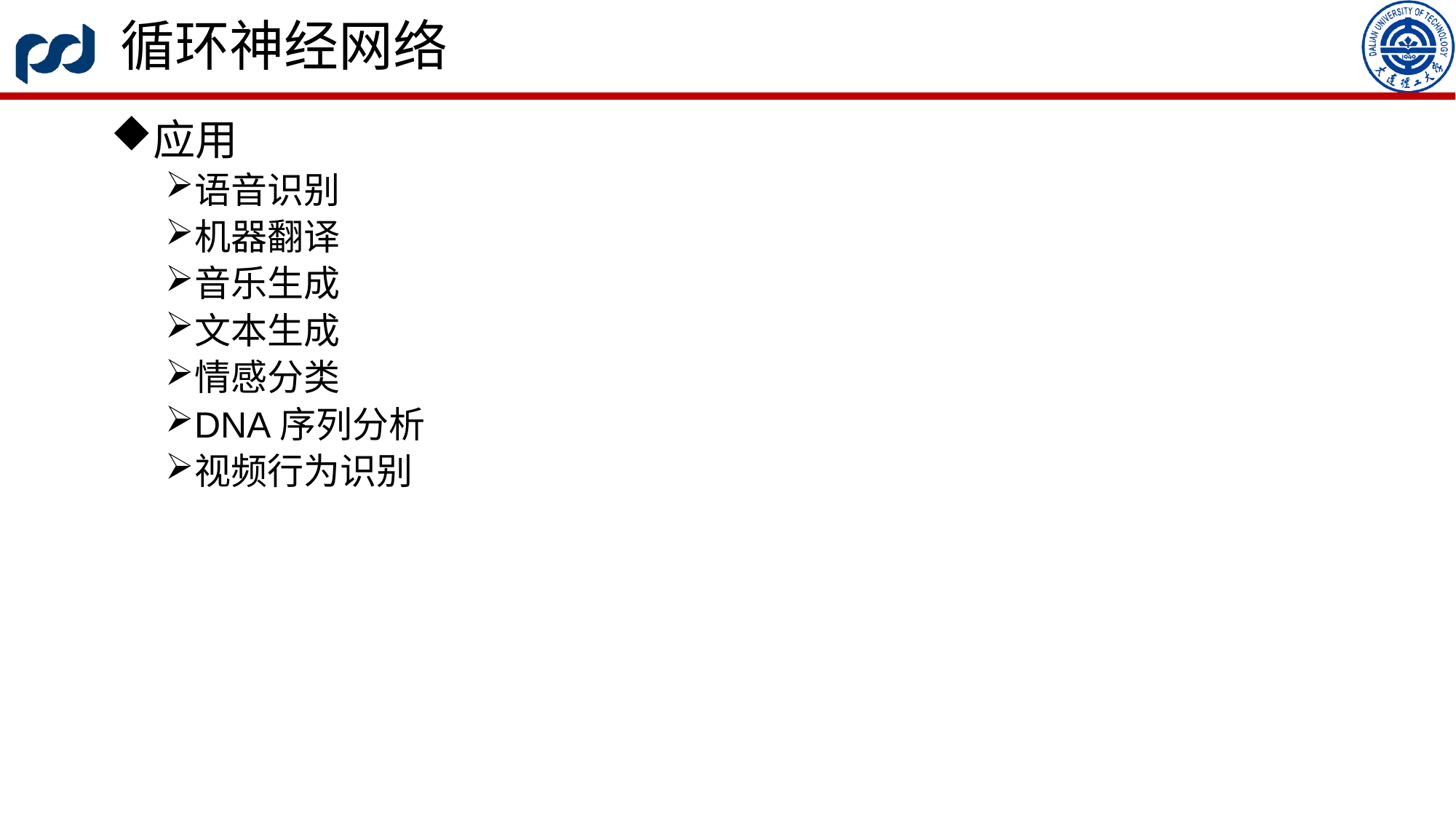

# 循环神经网络
应用
语音识别
机器翻译
音乐生成
文本生成
情感分类
DNA序列分析
视频行为识别